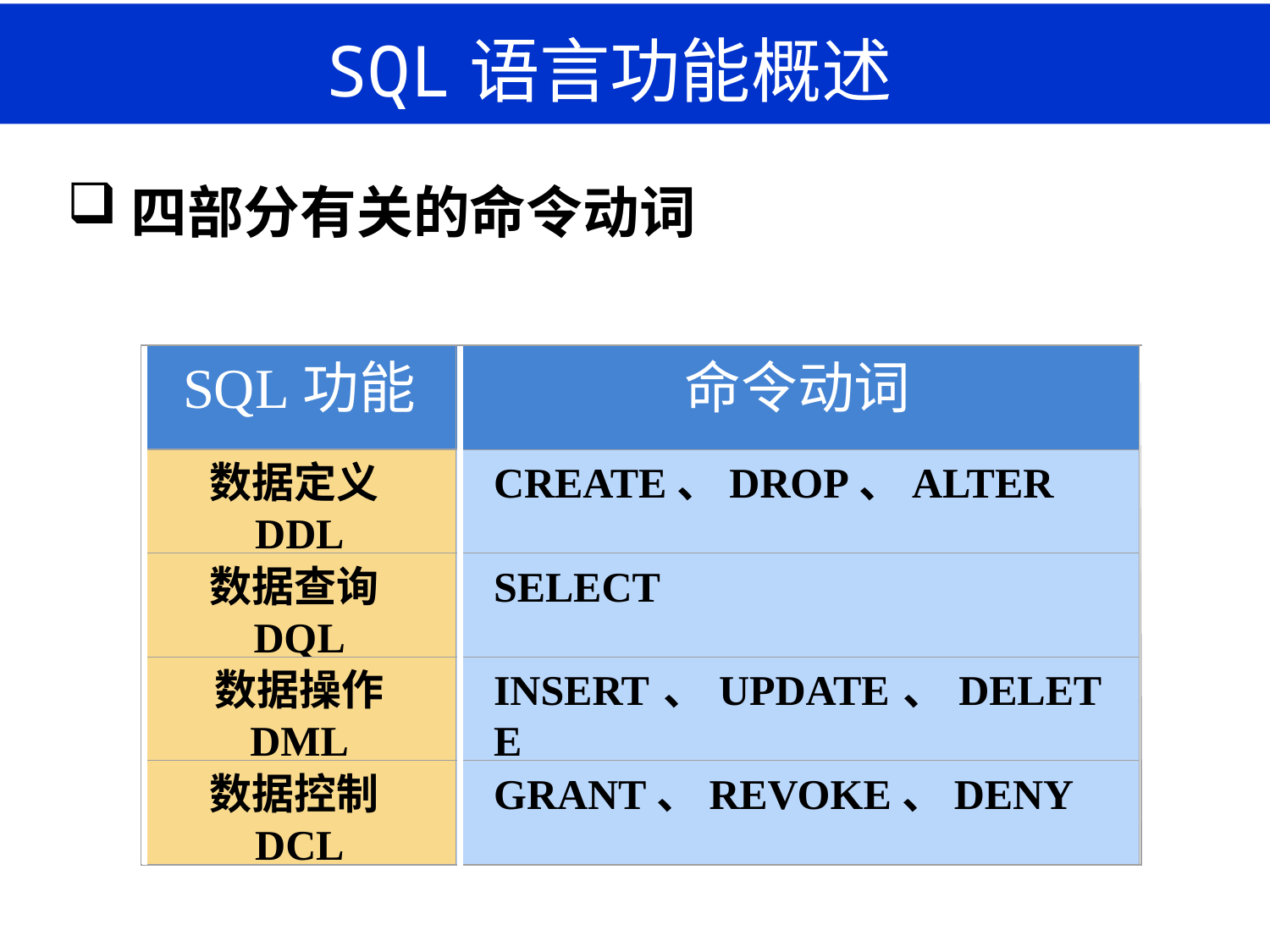

# SQL语言功能概述
四部分有关的命令动词

SQL功能

命令动词

数据定义DDL

CREATE、DROP、ALTER

数据查询DQL

SELECT

数据操作
DML

INSERT、UPDATE、DELETE

数据控制DCL

GRANT、REVOKE、DENY